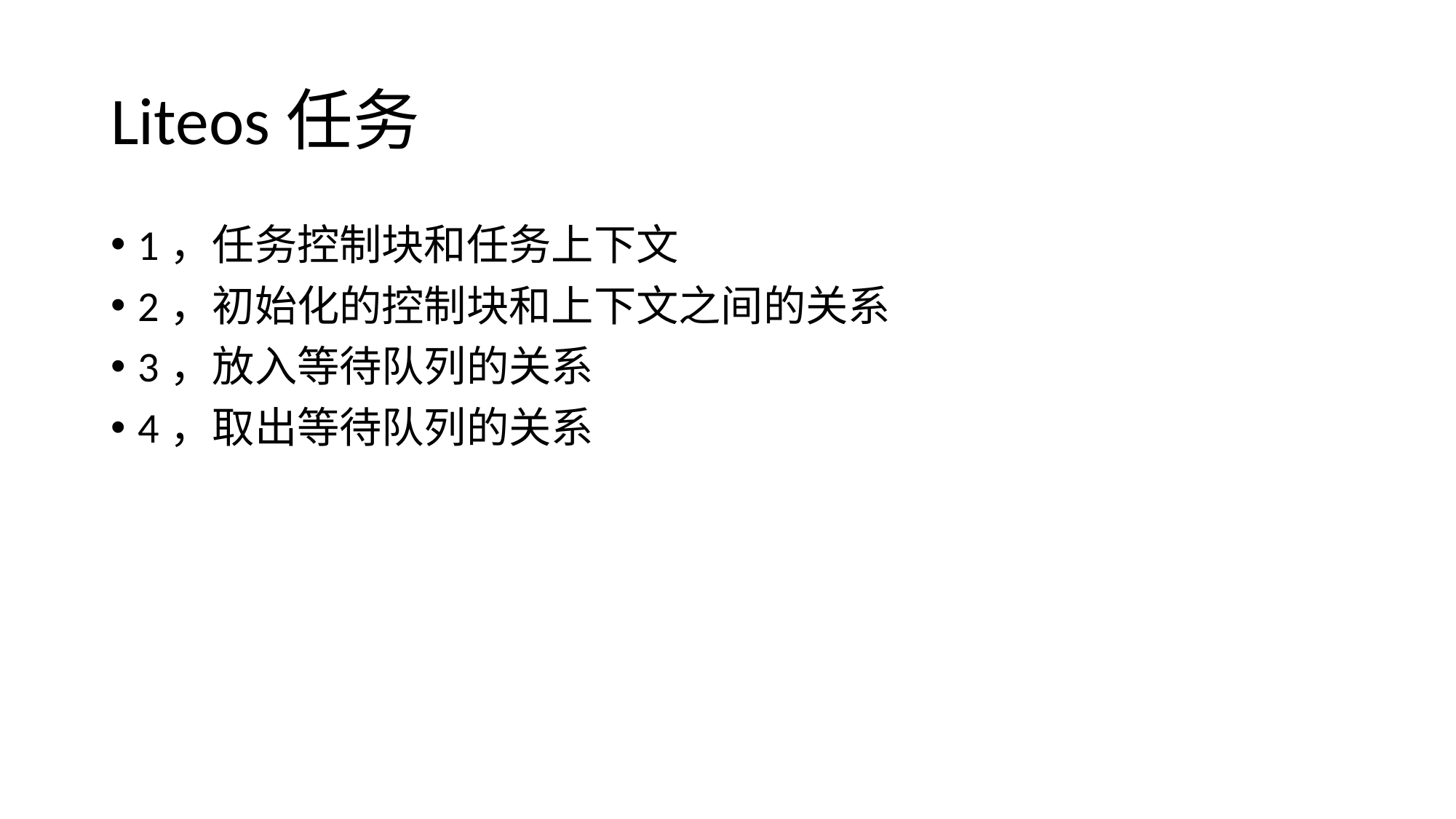

# Liteos任务
1，任务控制块和任务上下文
2，初始化的控制块和上下文之间的关系
3，放入等待队列的关系
4，取出等待队列的关系